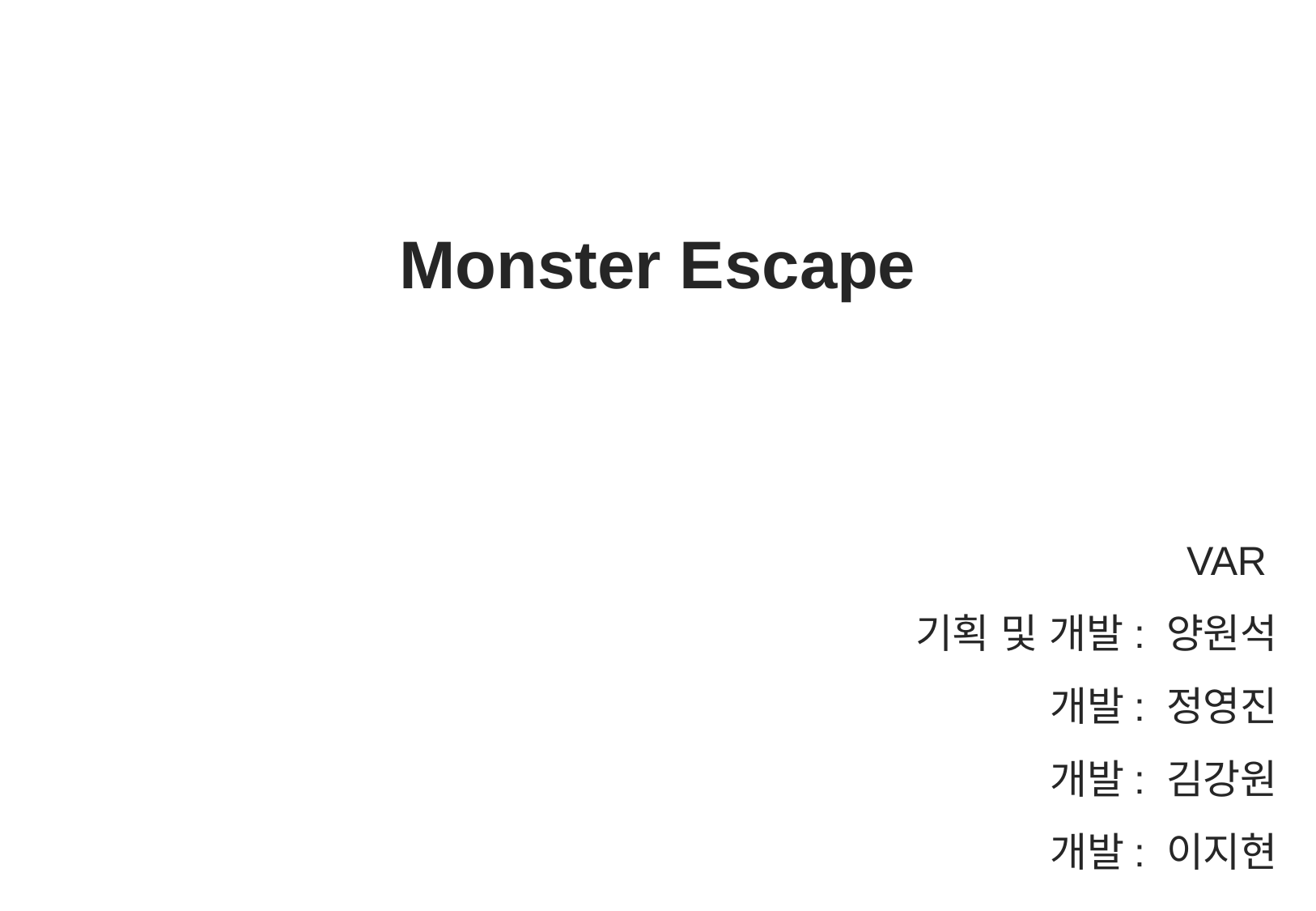

Monster Escape
VAR
기획 및 개발: 양원석
개발: 정영진
개발: 김강원
개발: 이지현